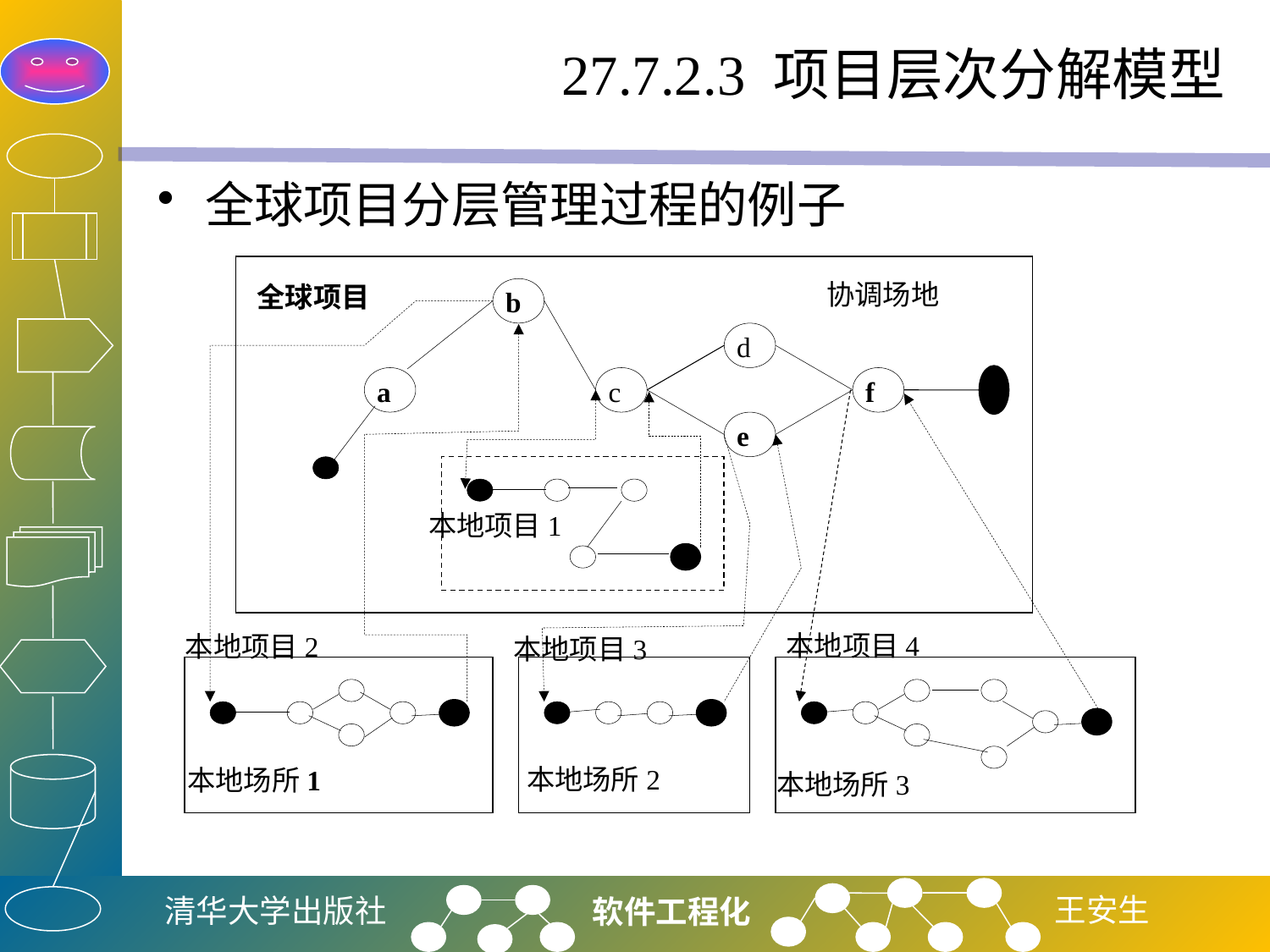

# 27.7.2.3 项目层次分解模型
全球项目分层管理过程的例子

协调场地
全球项目

b

d

a

c

f

e

本地项目1

本地项目4
本地项目2
本地项目3

本地场所2
本地场所1
本地场所3